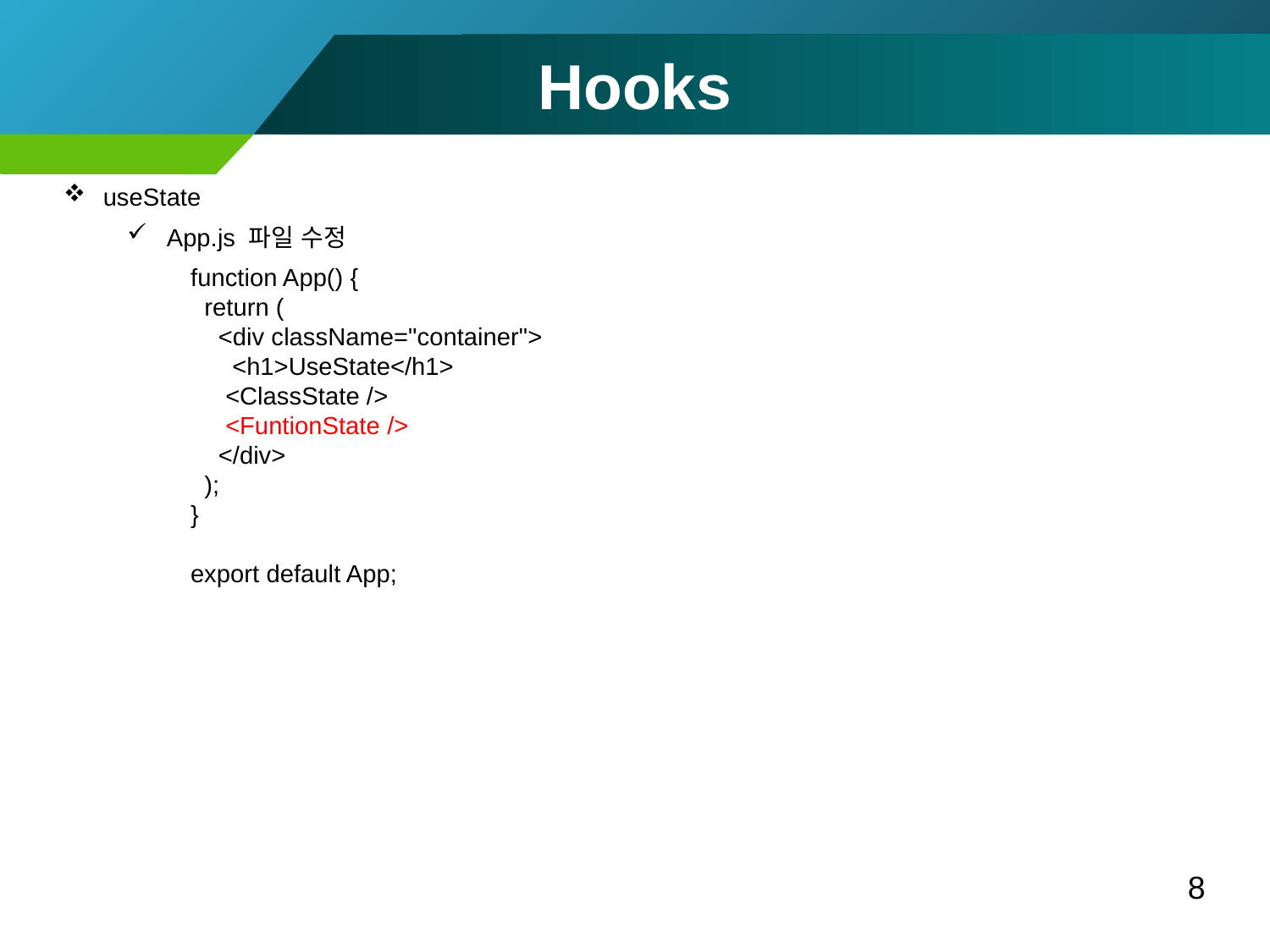

Hooks
useState
App.js 파일 수정
function App() {
  return (
    <div className="container">
      <h1>UseState</h1>
     <ClassState />
     <FuntionState />
    </div>
  );
}

export default App;

8